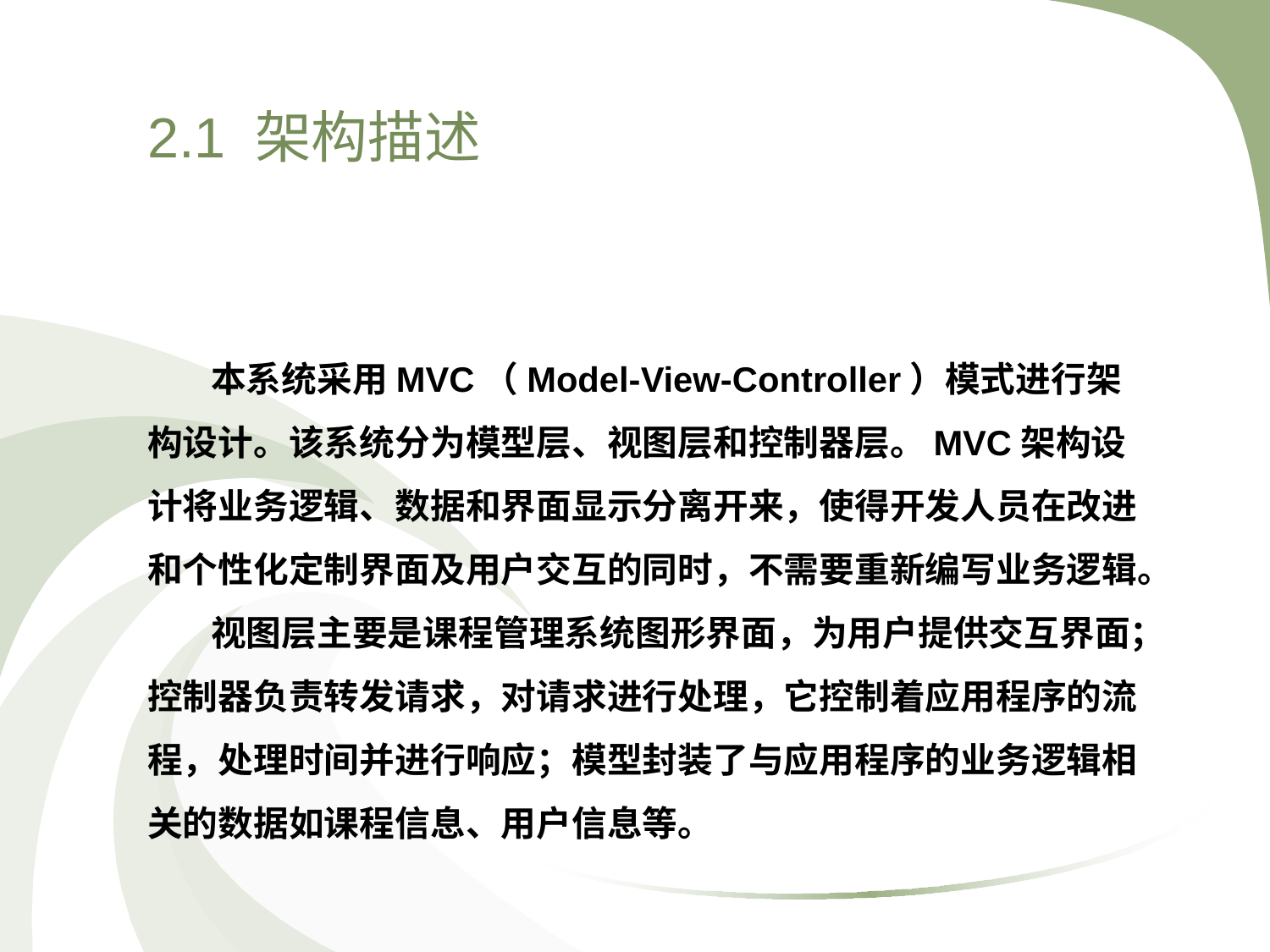

2.1 架构描述
本系统采用MVC（Model-View-Controller）模式进行架构设计。该系统分为模型层、视图层和控制器层。MVC架构设计将业务逻辑、数据和界面显示分离开来，使得开发人员在改进和个性化定制界面及用户交互的同时，不需要重新编写业务逻辑。
视图层主要是课程管理系统图形界面，为用户提供交互界面；控制器负责转发请求，对请求进行处理，它控制着应用程序的流程，处理时间并进行响应；模型封装了与应用程序的业务逻辑相关的数据如课程信息、用户信息等。